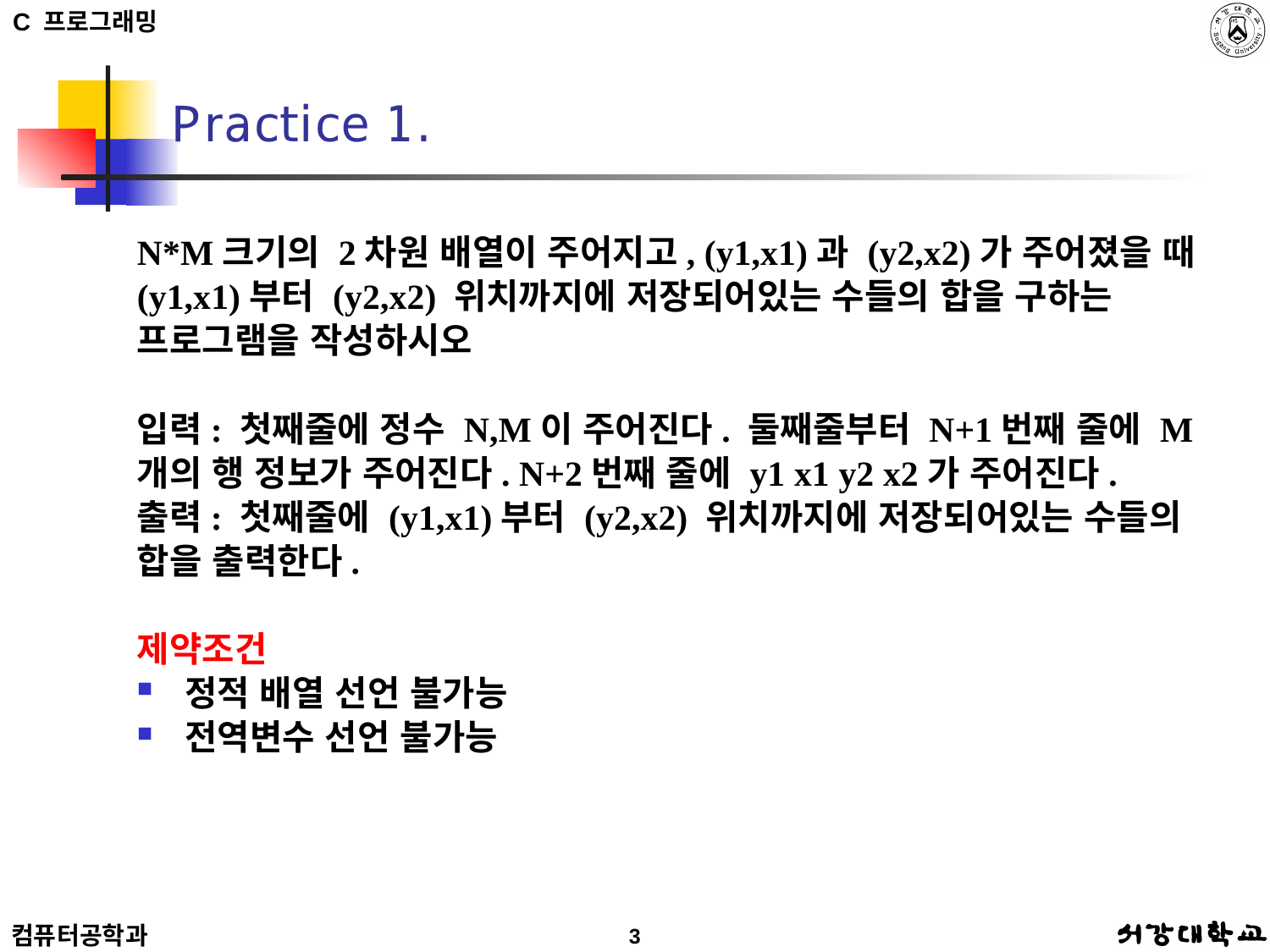

# Practice 1.
N*M크기의 2차원 배열이 주어지고, (y1,x1)과 (y2,x2)가 주어졌을 때   (y1,x1)부터 (y2,x2) 위치까지에 저장되어있는 수들의 합을 구하는 프로그램을 작성하시오

입력: 첫째줄에 정수 N,M이 주어진다. 둘째줄부터 N+1번째 줄에 M개의 행 정보가 주어진다. N+2번째 줄에 y1 x1 y2 x2가 주어진다.
출력: 첫째줄에 (y1,x1)부터 (y2,x2) 위치까지에 저장되어있는 수들의 합을 출력한다.

제약조건
정적 배열 선언 불가능
전역변수 선언 불가능
3